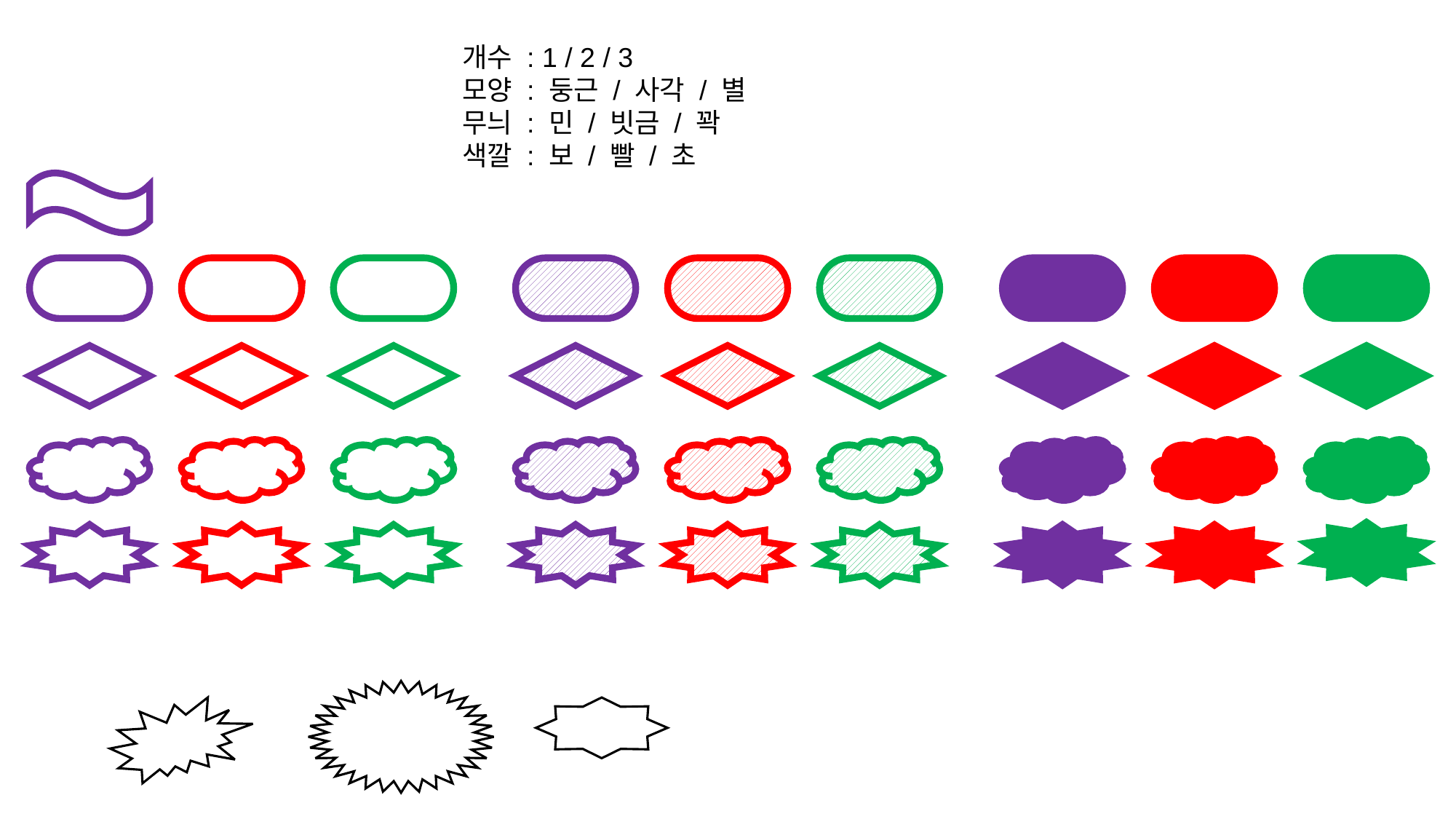

개수 : 1 / 2 / 3
모양 : 둥근 / 사각 / 별
무늬 : 민 / 빗금 / 꽉
색깔 : 보 / 빨 / 초